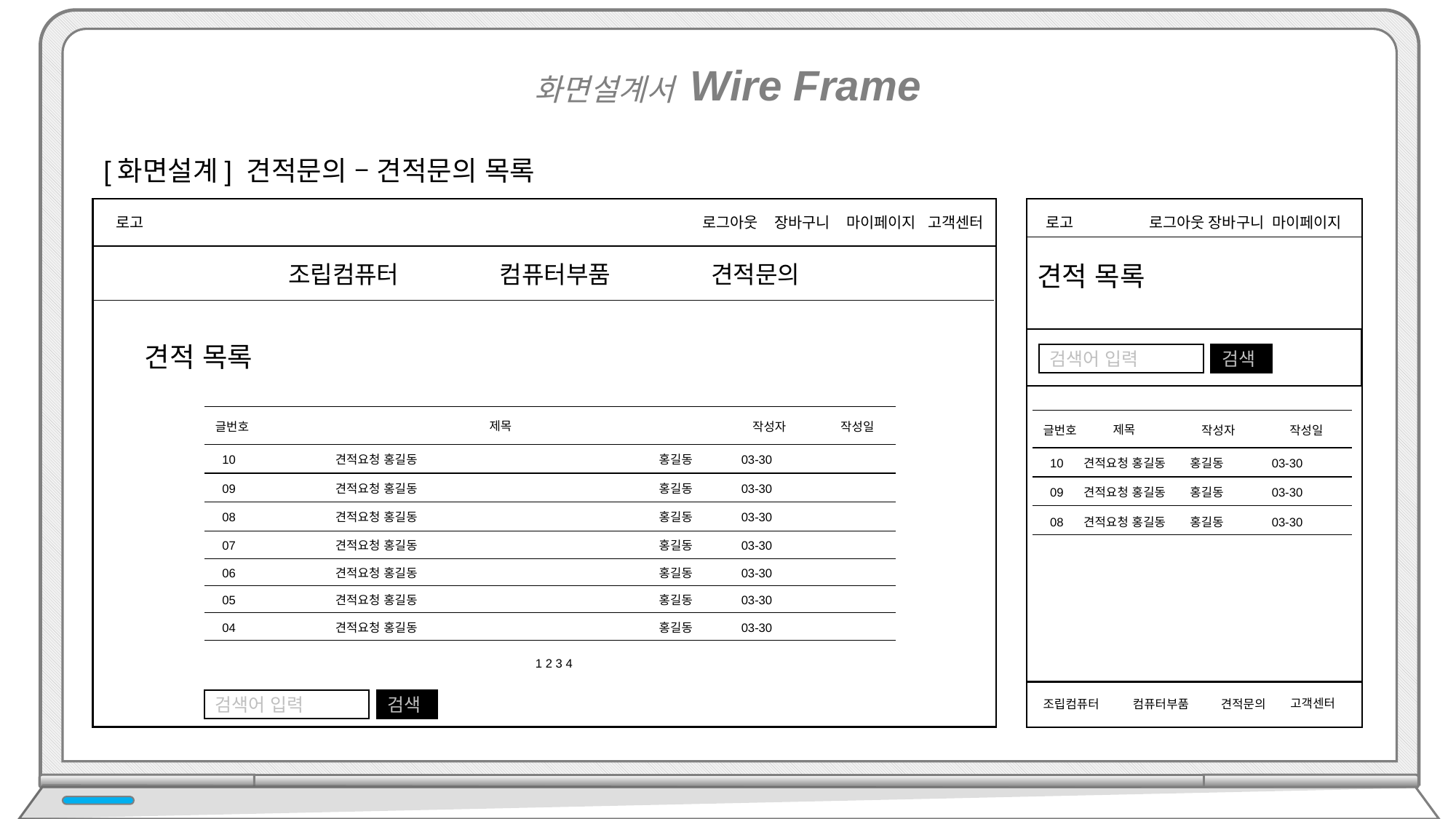

화면설계서 Wire Frame
[화면설계] 견적문의 – 견적문의 목록

로그아웃    장바구니    마이페이지   고객센터
로고
로그아웃 장바구니  마이페이지
로고
견적 목록
조립컴퓨터               컴퓨터부품               견적문의

견적 목록
검색어 입력
검색
제목
글번호
작성자
작성일
 제목
글번호
작성자
작성일
  10                            견적요청 홍길동                                                                      홍길동             03-30
  10     견적요청 홍길동       홍길동             03-30
  09                            견적요청 홍길동                                                                      홍길동             03-30
  09     견적요청 홍길동       홍길동             03-30
  08                            견적요청 홍길동                                                                      홍길동             03-30
  08     견적요청 홍길동       홍길동             03-30
  07                            견적요청 홍길동                                                                      홍길동             03-30
  06                            견적요청 홍길동                                                                      홍길동             03-30
  05                            견적요청 홍길동                                                                      홍길동             03-30
  04                            견적요청 홍길동                                                                      홍길동             03-30
1 2 3 4

검색어 입력
검색
고객센터
견적문의
조립컴퓨터
컴퓨터부품